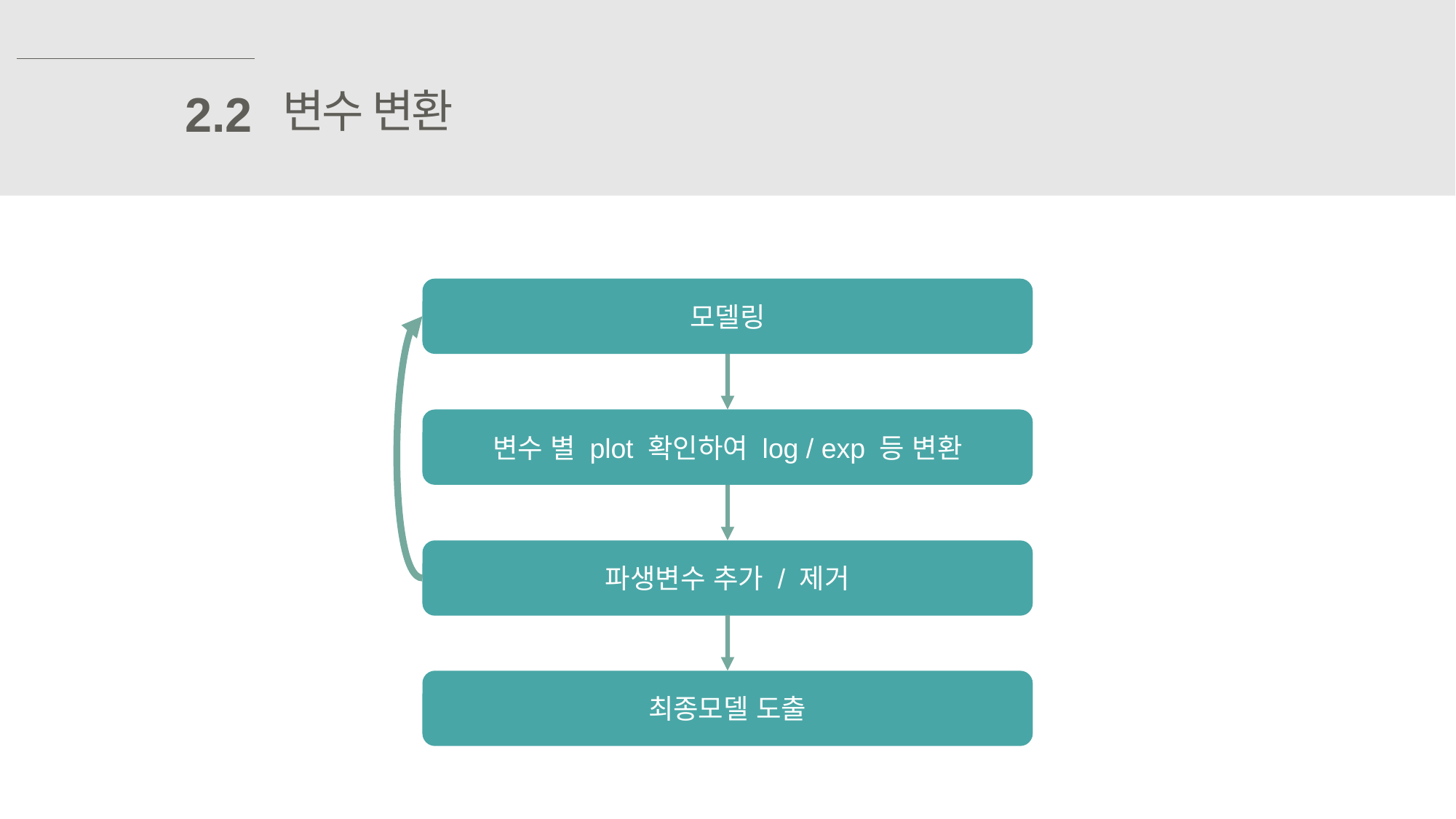

변수 변환
2.2
모델링
변수 별 plot 확인하여 log / exp 등 변환
파생변수 추가 / 제거
최종모델 도출